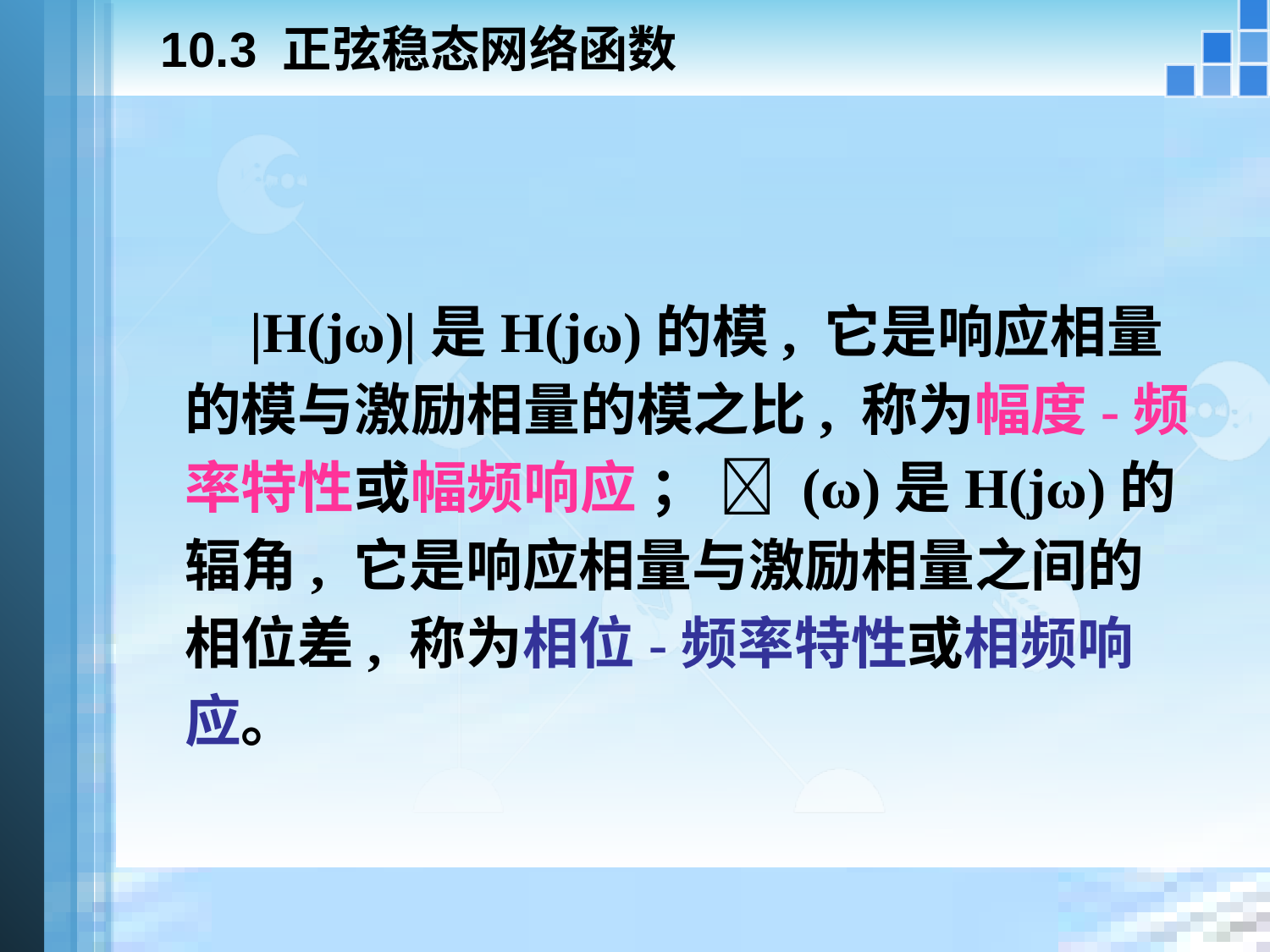

# 10.3 正弦稳态网络函数

        |H(jω)|是H(jω)的模, 它是响应相量的模与激励相量的模之比, 称为幅度-频率特性或幅频响应 ； ϕ (ω)是H(jω)的辐角, 它是响应相量与激励相量之间的相位差, 称为相位-频率特性或相频响应。